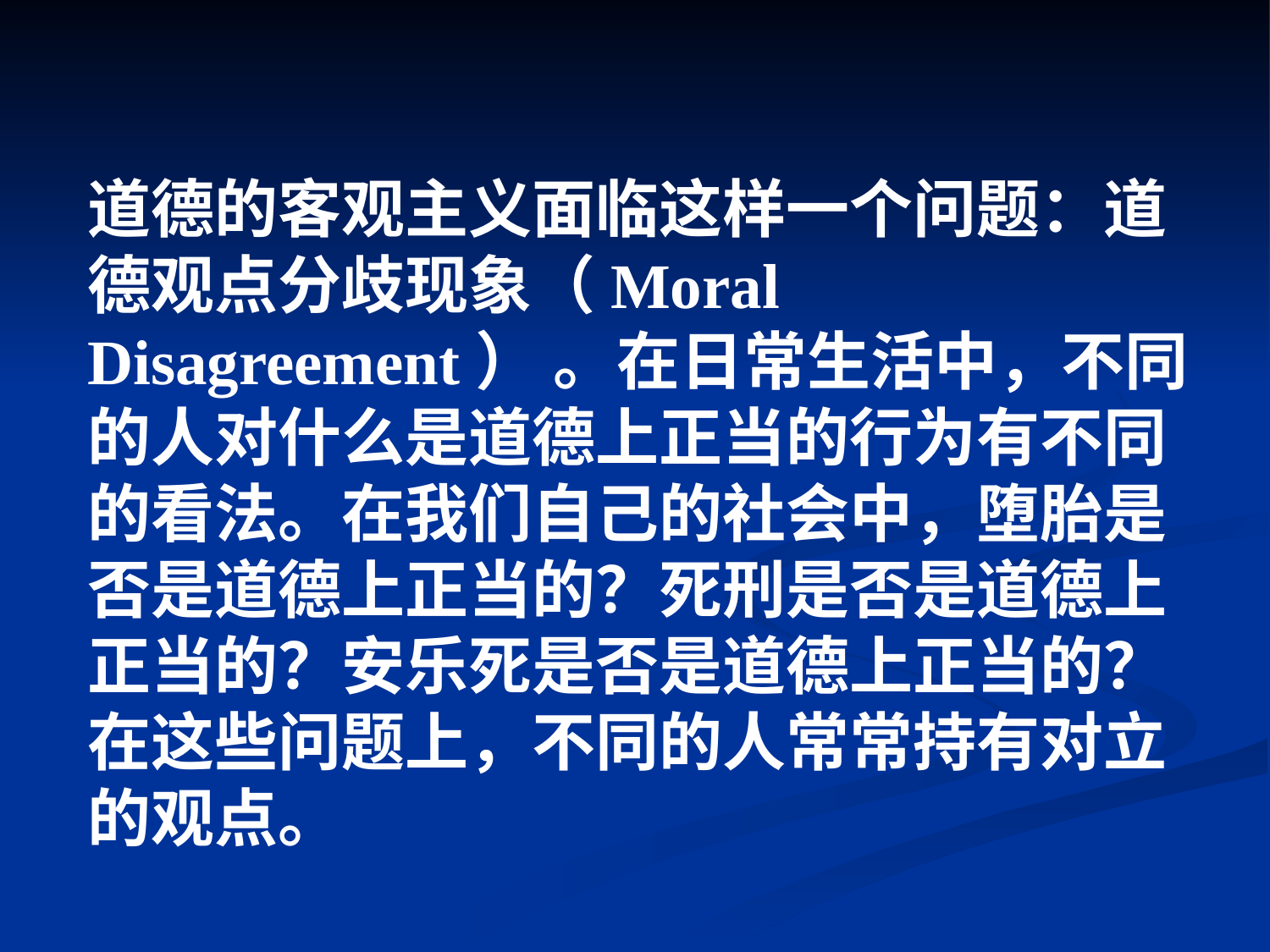

道德的客观主义面临这样一个问题：道德观点分歧现象（Moral  Disagreement） 。在日常生活中，不同的人对什么是道德上正当的行为有不同的看法。在我们自己的社会中，堕胎是否是道德上正当的？死刑是否是道德上正当的？安乐死是否是道德上正当的？在这些问题上，不同的人常常持有对立的观点。